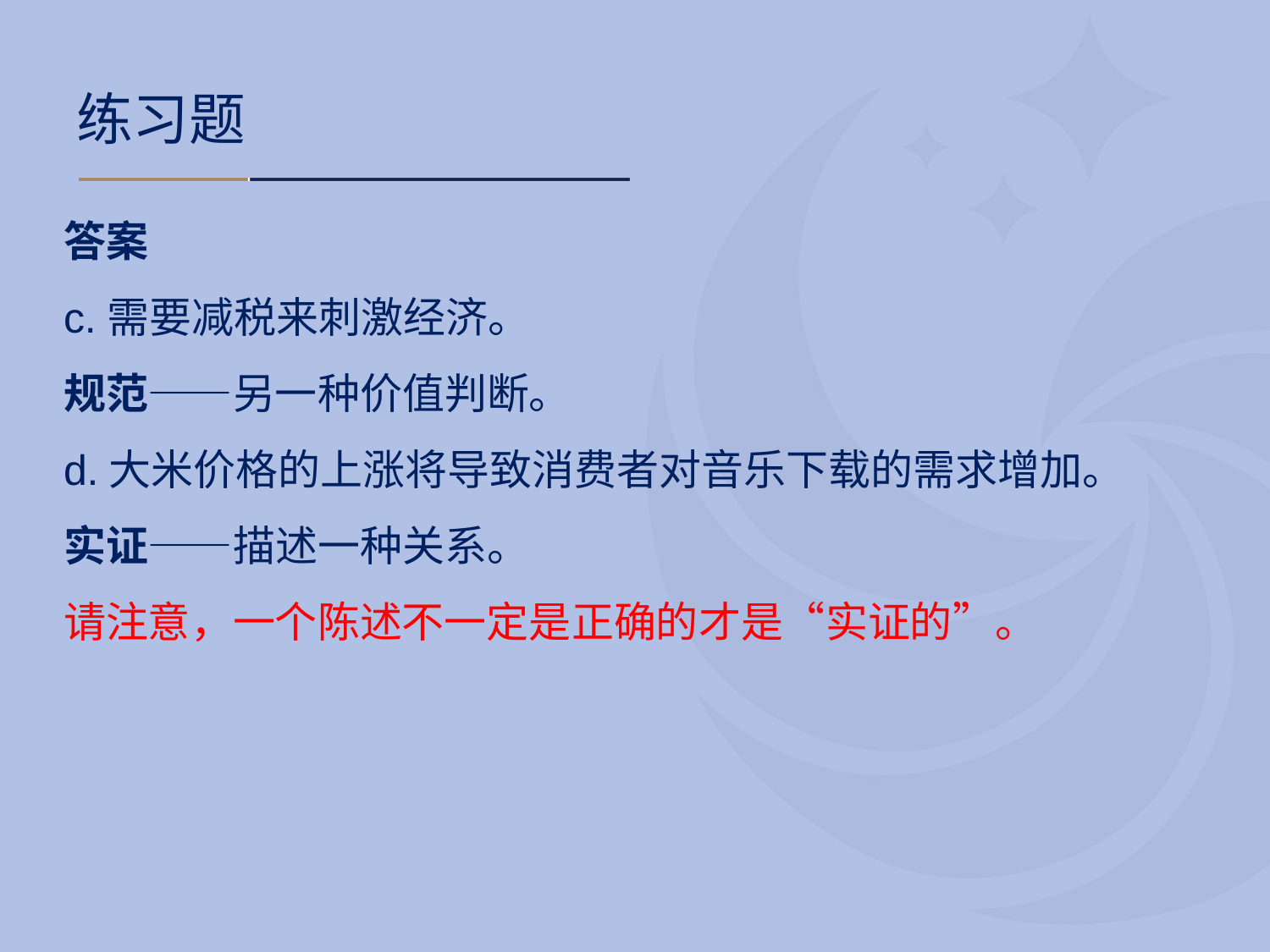

# 练习题
答案
c.需要减税来刺激经济。
规范——另一种价值判断。
d.大米价格的上涨将导致消费者对音乐下载的需求增加。
实证——描述一种关系。
请注意，一个陈述不一定是正确的才是“实证的”。